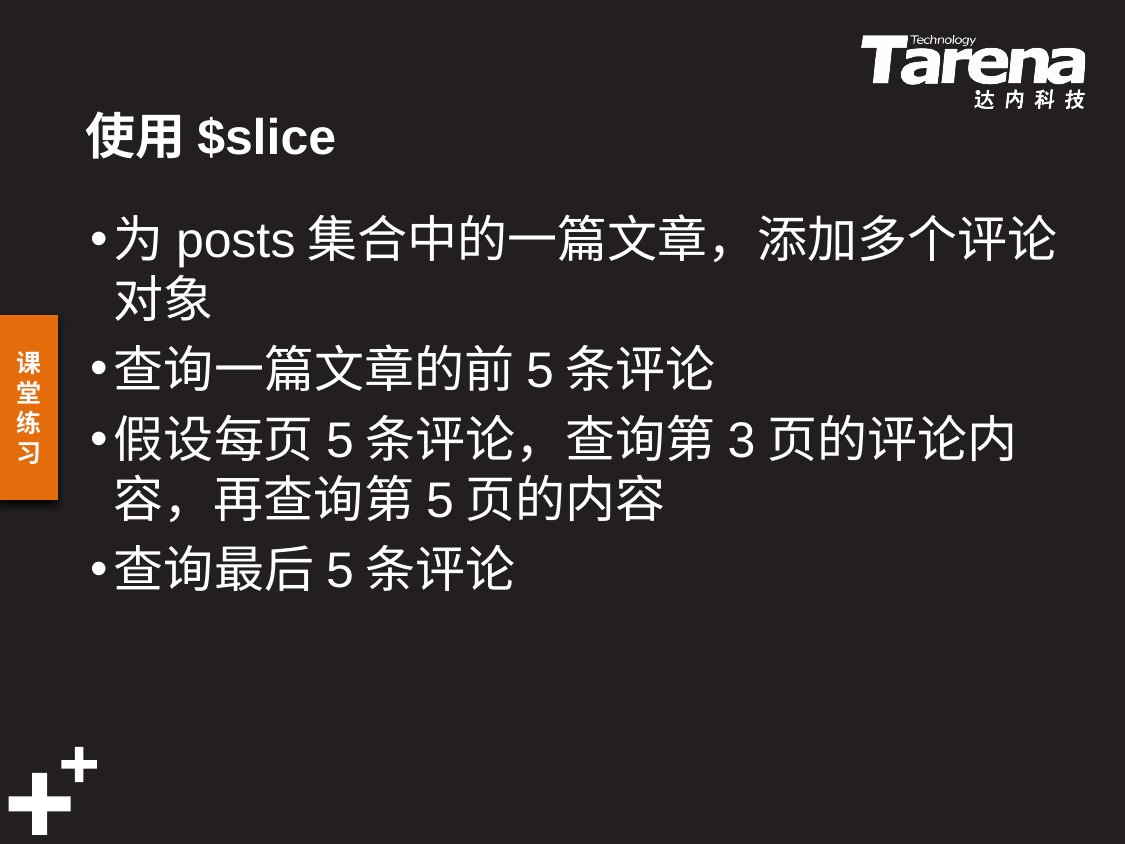

# 使用$slice
为posts集合中的一篇文章，添加多个评论对象
查询一篇文章的前5条评论
假设每页5条评论，查询第3页的评论内容，再查询第5页的内容
查询最后5条评论